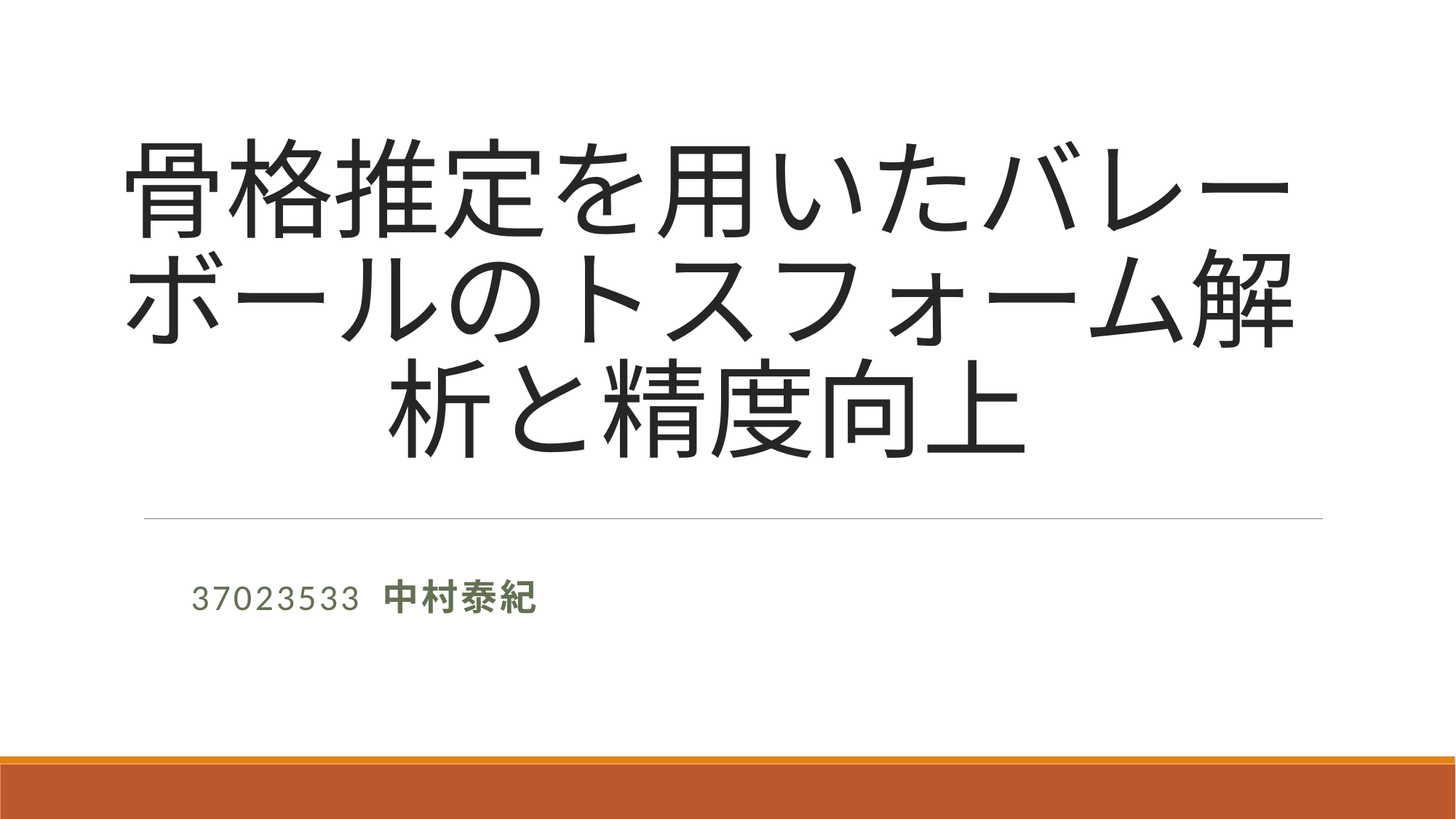

# 骨格推定を用いたバレーボールのトスフォーム解析と精度向上
37023533 中村泰紀